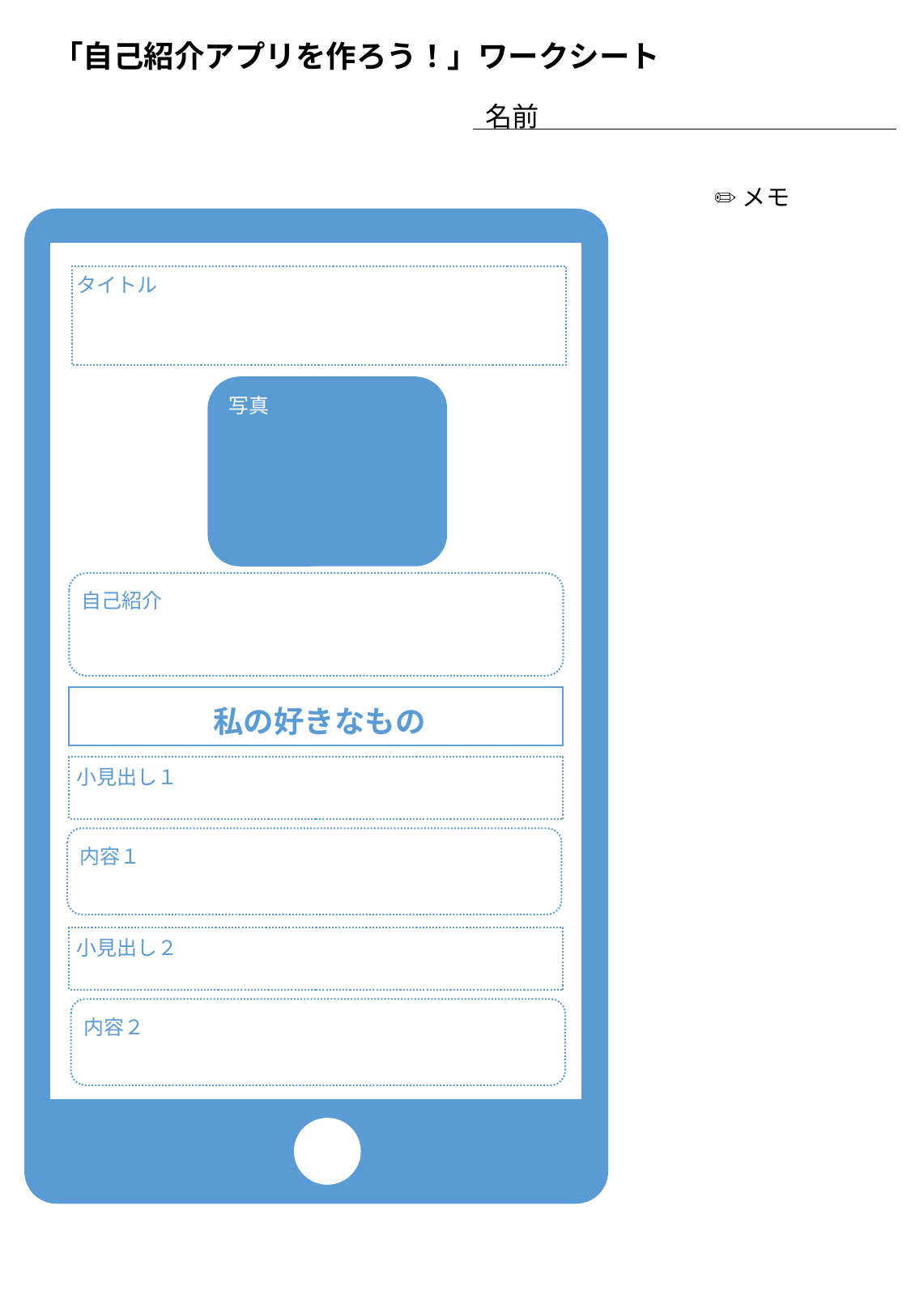

「自己紹介アプリを作ろう！」ワークシート
名前
✏️メモ

タイトル

写真

自己紹介

私の好きなもの

小見出し１

内容１

小見出し２

内容２